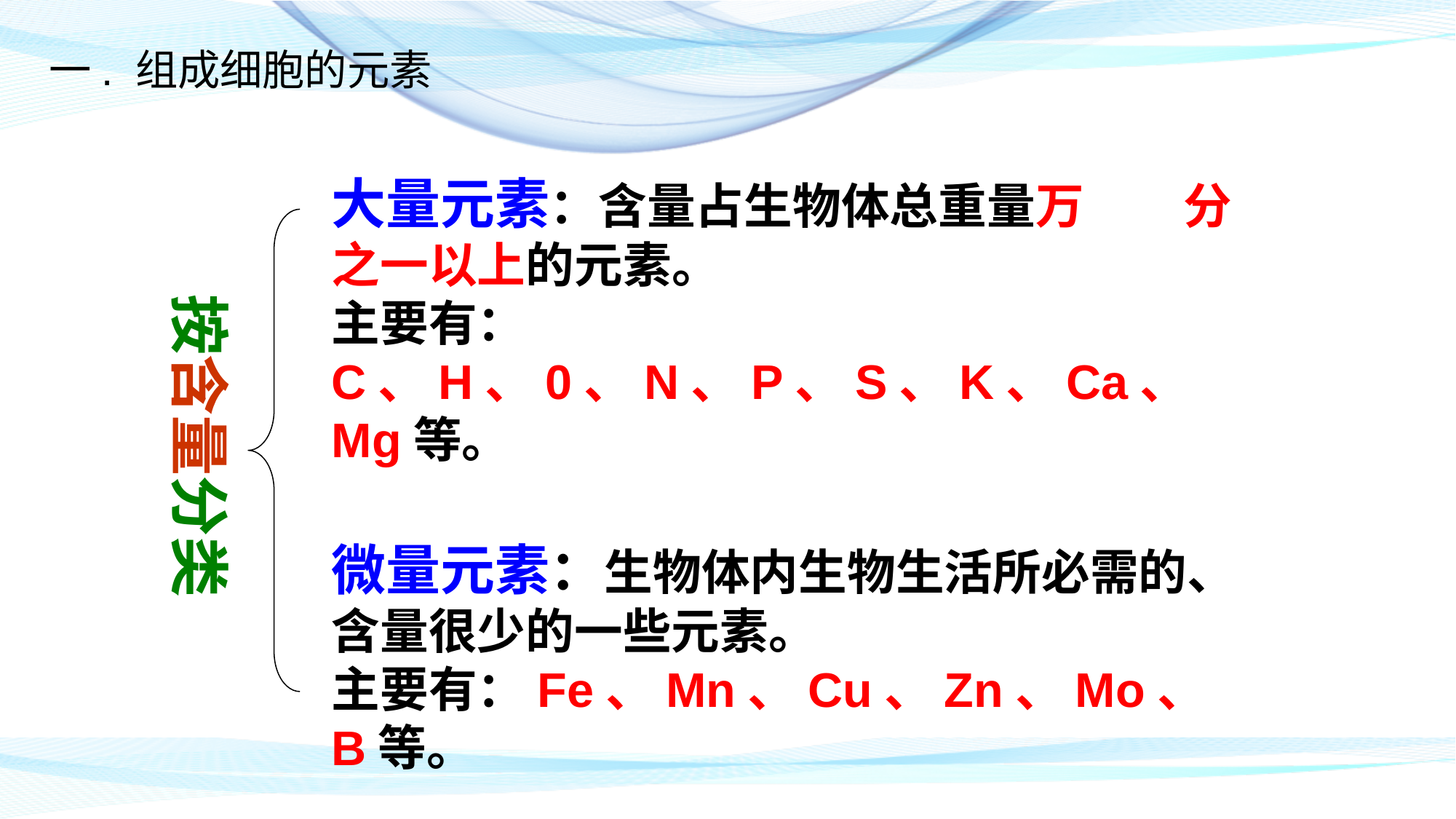

一. 组成细胞的元素
大量元素：含量占生物体总重量万         分之一以上的元素。
主要有：C、H、0、N、P、S、K、Ca、Mg等。

   按含量分类
微量元素：生物体内生物生活所必需的、含量很少的一些元素。
主要有：Fe、Mn、Cu、Zn、Mo、B等。